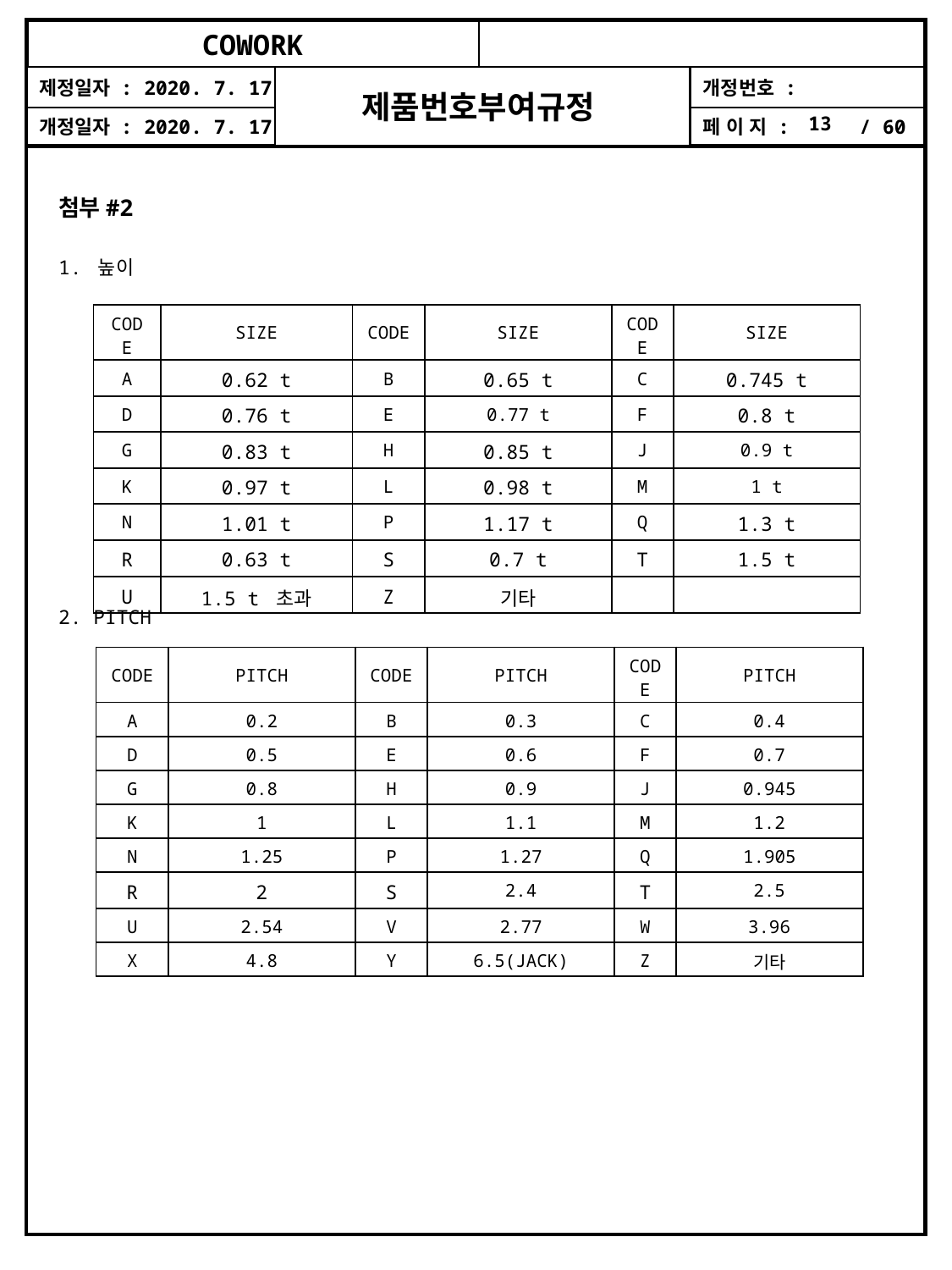

첨부#2

1. 높이
| CODE | SIZE | CODE | SIZE | CODE | SIZE |
| --- | --- | --- | --- | --- | --- |
| A | 0.62 t | B | 0.65 t | C | 0.745 t |
| D | 0.76 t | E | 0.77 t | F | 0.8 t |
| G | 0.83 t | H | 0.85 t | J | 0.9 t |
| K | 0.97 t | L | 0.98 t | M | 1 t |
| N | 1.01 t | P | 1.17 t | Q | 1.3 t |
| R | 0.63 t | S | 0.7 t | T | 1.5 t |
| U | 1.5 t 초과 | Z | 기타 |  |  |
2. PITCH
| CODE | PITCH | CODE | PITCH | CODE | PITCH |
| --- | --- | --- | --- | --- | --- |
| A | 0.2 | B | 0.3 | C | 0.4 |
| D | 0.5 | E | 0.6 | F | 0.7 |
| G | 0.8 | H | 0.9 | J | 0.945 |
| K | 1 | L | 1.1 | M | 1.2 |
| N | 1.25 | P | 1.27 | Q | 1.905 |
| R | 2 | S | 2.4 | T | 2.5 |
| U | 2.54 | V | 2.77 | W | 3.96 |
| X | 4.8 | Y | 6.5(JACK) | Z | 기타 |